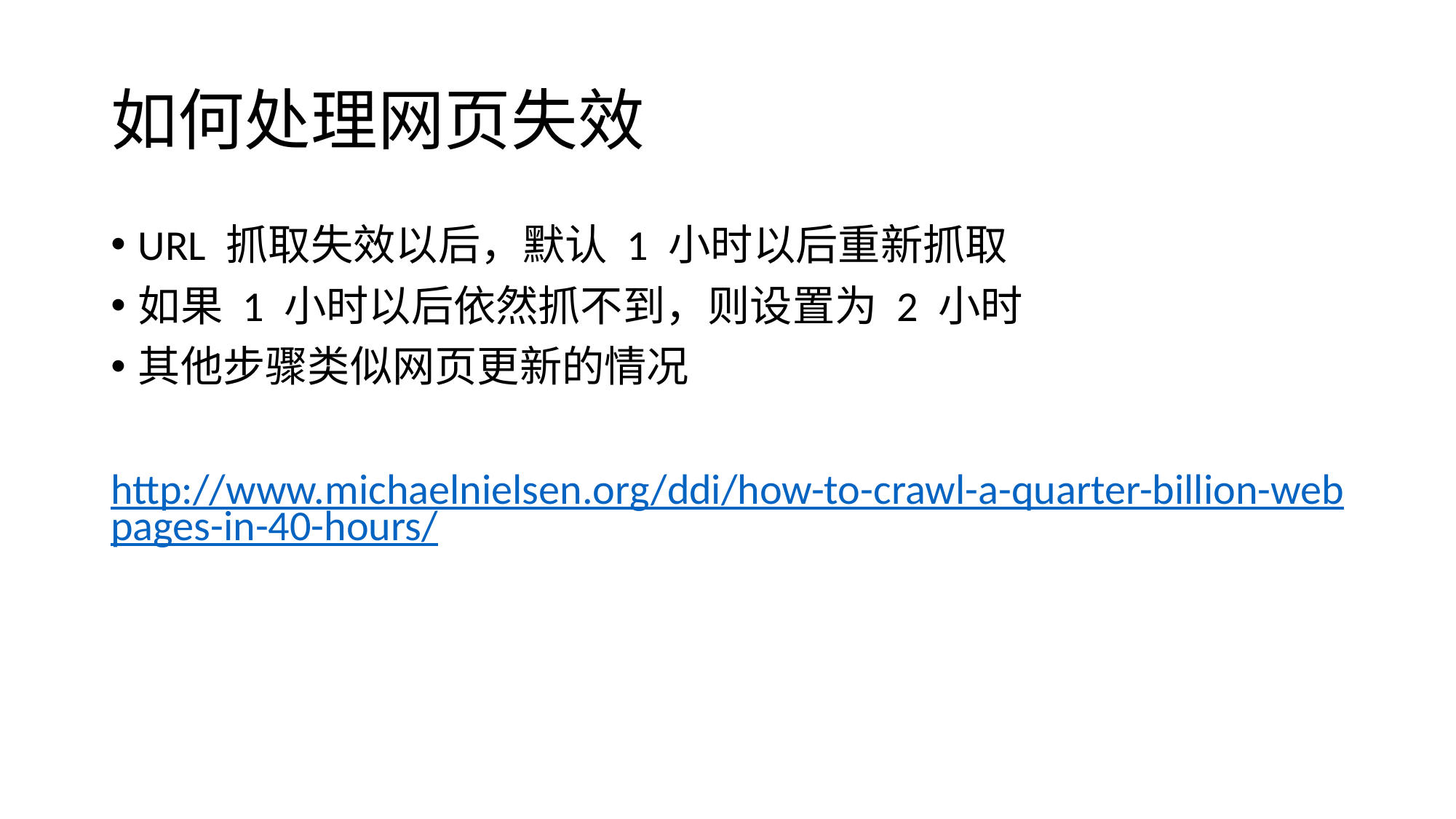

# 如何处理网页失效
URL 抓取失效以后，默认 1 小时以后重新抓取
如果 1 小时以后依然抓不到，则设置为 2 小时
其他步骤类似网页更新的情况

http://www.michaelnielsen.org/ddi/how-to-crawl-a-quarter-billion-webpages-in-40-hours/